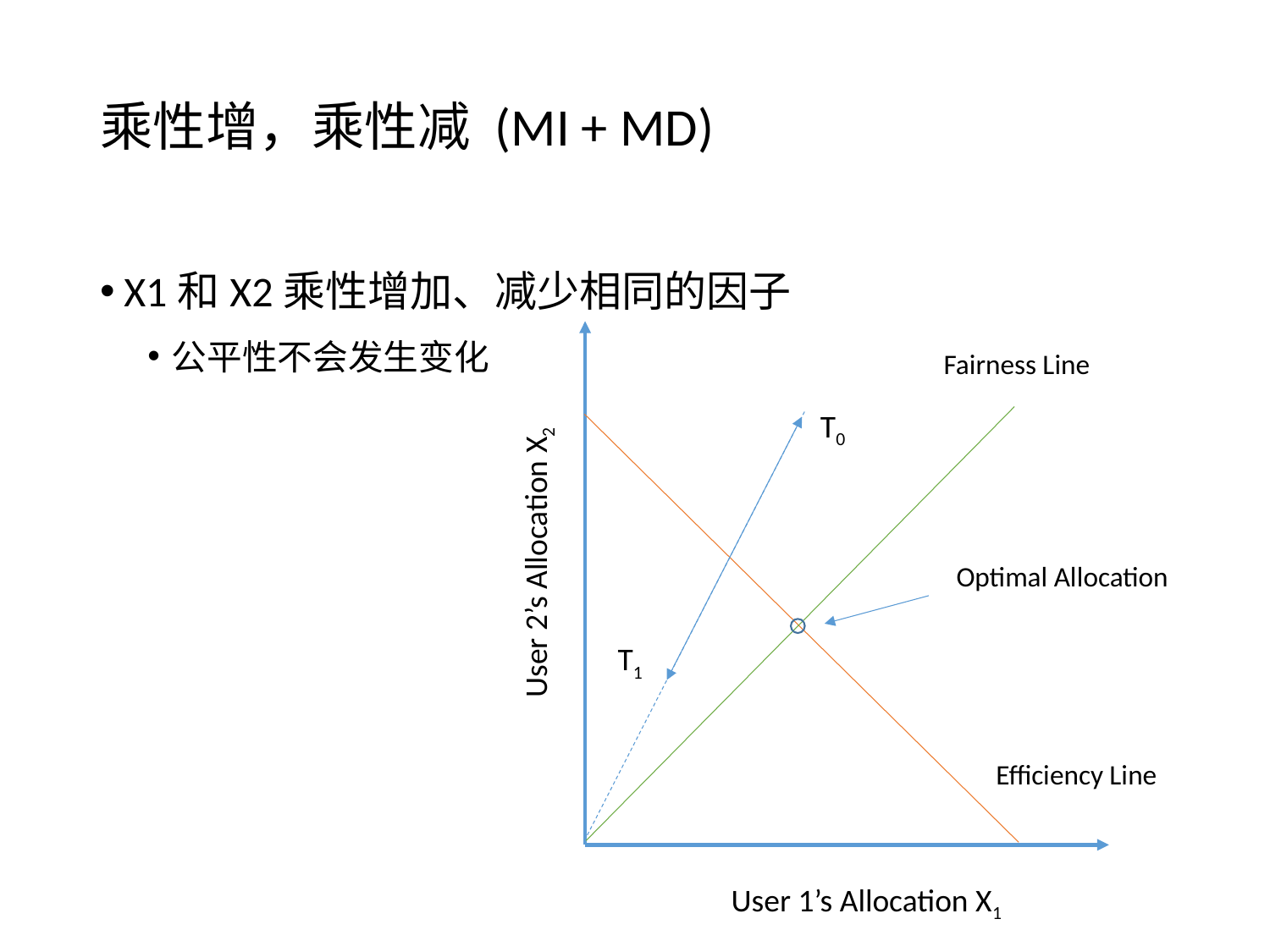

# 乘性增，乘性减 (MI + MD)
X1和X2乘性增加、减少相同的因子
公平性不会发生变化

Fairness Line
User 2’s Allocation X2
Optimal Allocation

Efficiency Line
User 1’s Allocation X1
T0
T1
31